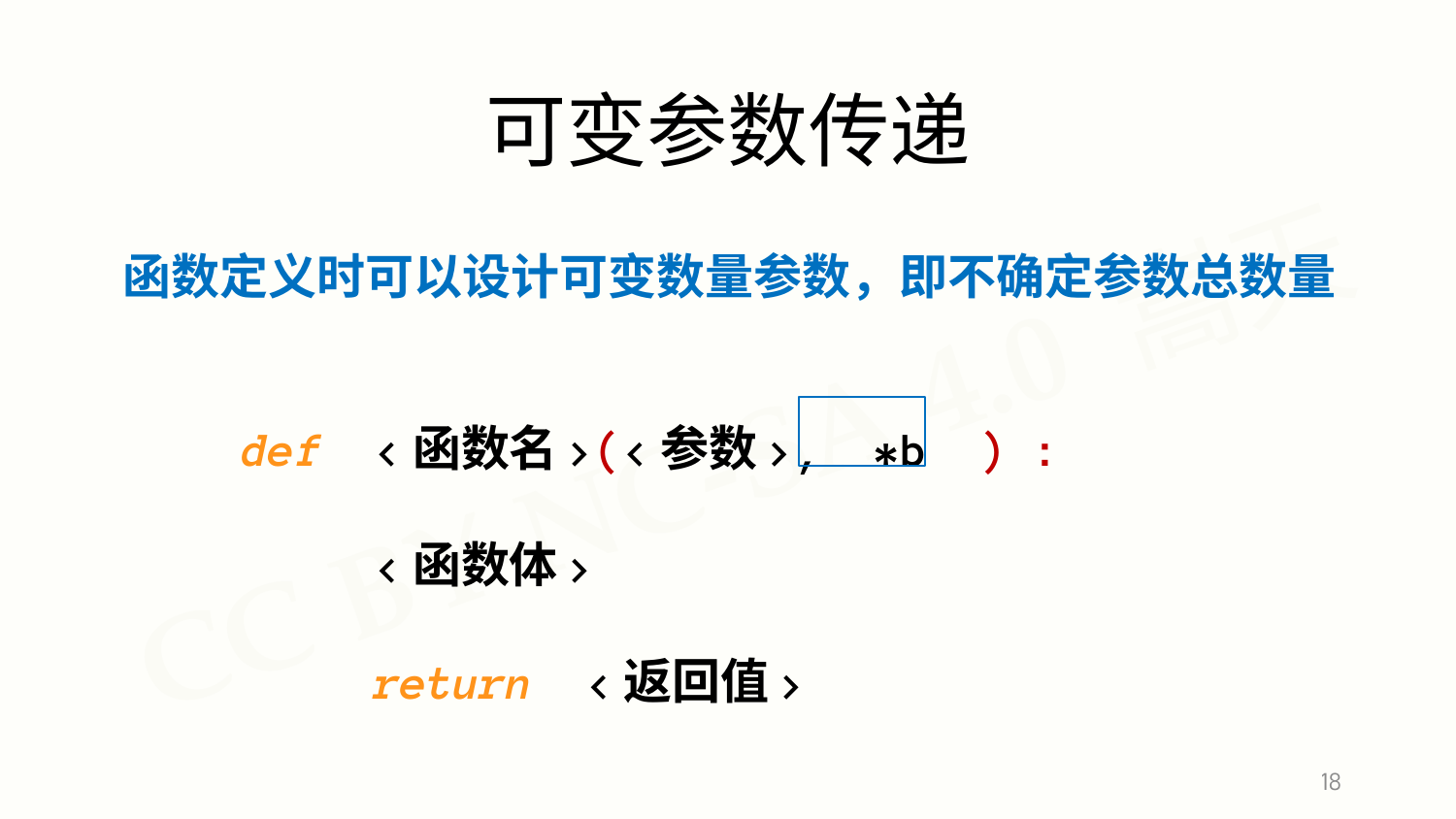

可变参数传递
函数定义时可以设计可变数量参数，即不确定参数总数量
def  <函数名>(<参数>,  *b  ) :
     <函数体>
     return  <返回值>

18